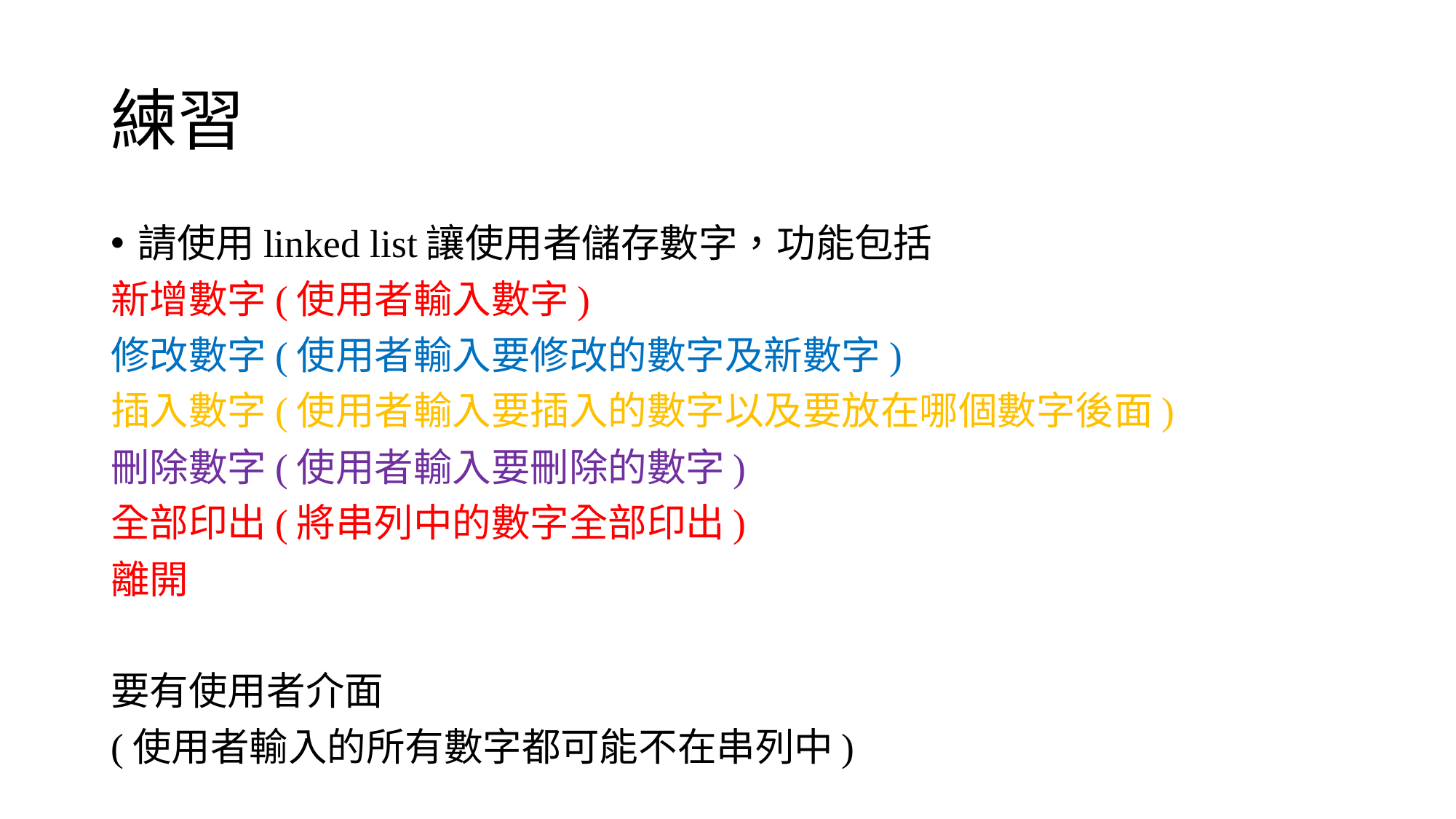

# 練習
請使用linked list讓使用者儲存數字，功能包括
新增數字(使用者輸入數字)
修改數字(使用者輸入要修改的數字及新數字)
插入數字(使用者輸入要插入的數字以及要放在哪個數字後面)
刪除數字(使用者輸入要刪除的數字)
全部印出(將串列中的數字全部印出)
離開

要有使用者介面
(使用者輸入的所有數字都可能不在串列中)